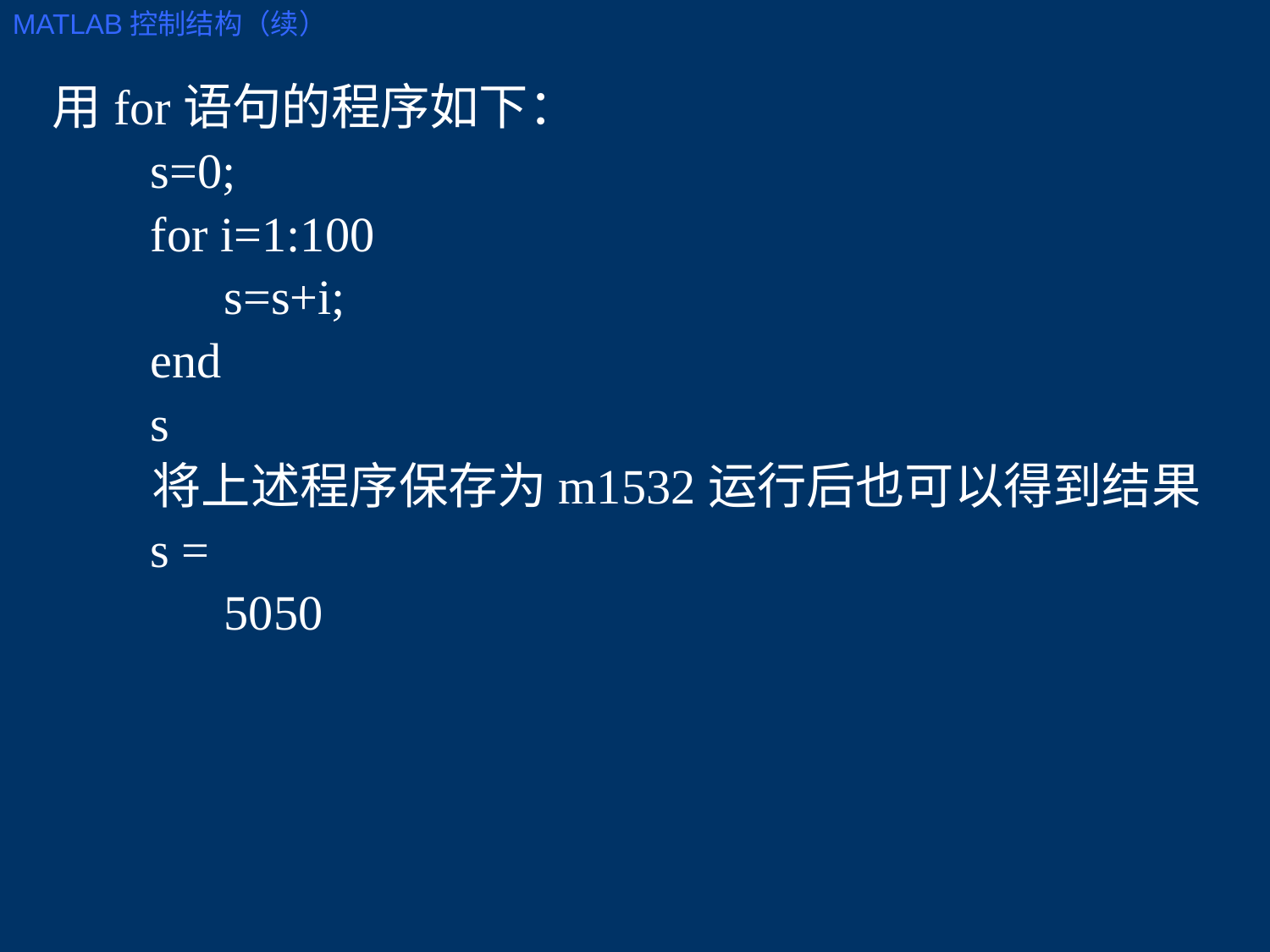

MATLAB控制结构（续）
用for语句的程序如下：
        s=0;
        for i=1:100
              s=s+i;
        end
        s
        将上述程序保存为m1532运行后也可以得到结果
        s =
              5050